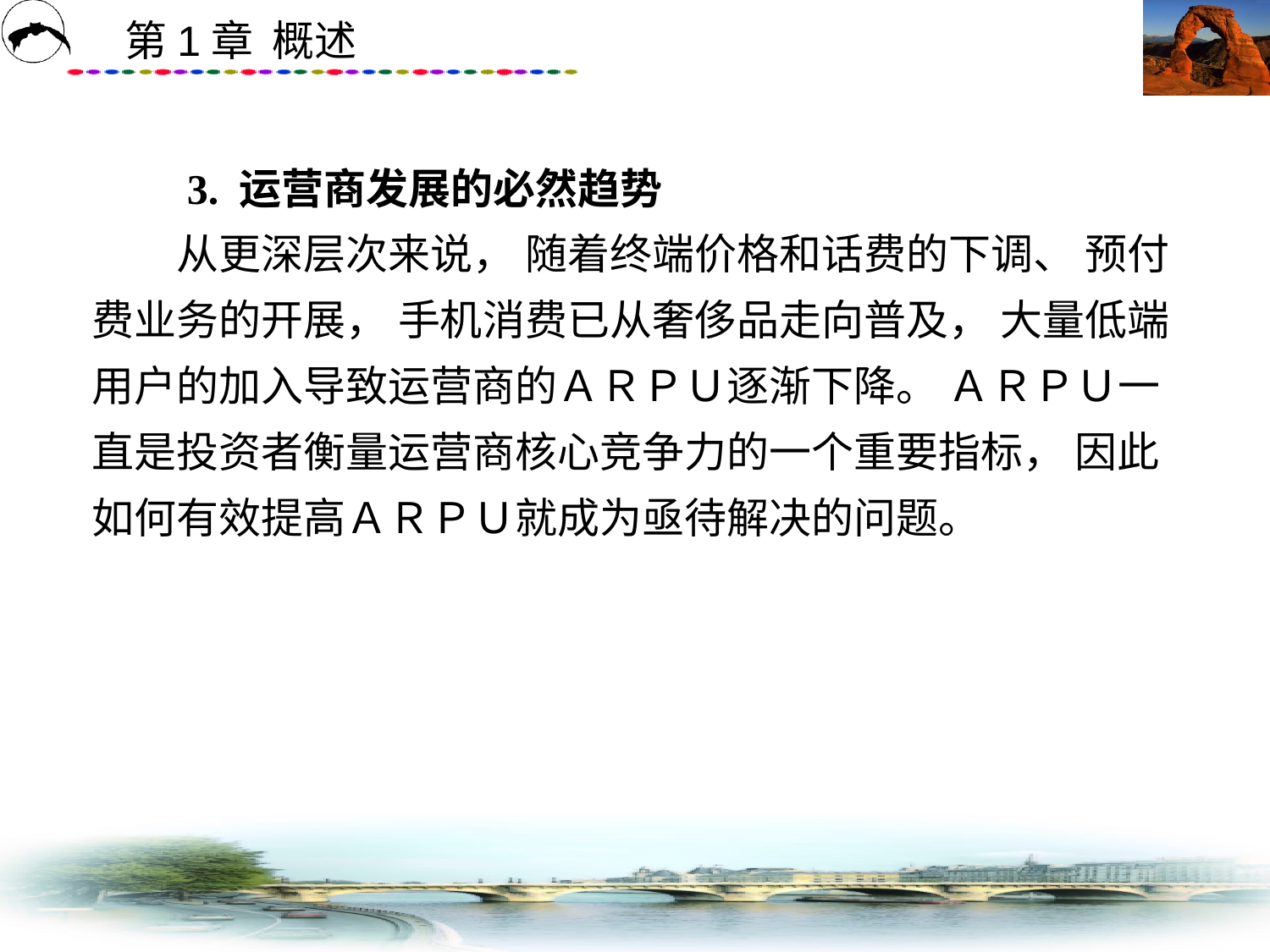

# 3. 运营商发展的必然趋势 　　从更深层次来说， 随着终端价格和话费的下调、 预付费业务的开展， 手机消费已从奢侈品走向普及， 大量低端用户的加入导致运营商的ＡＲＰＵ逐渐下降。 ＡＲＰＵ一直是投资者衡量运营商核心竞争力的一个重要指标， 因此如何有效提高ＡＲＰＵ就成为亟待解决的问题。